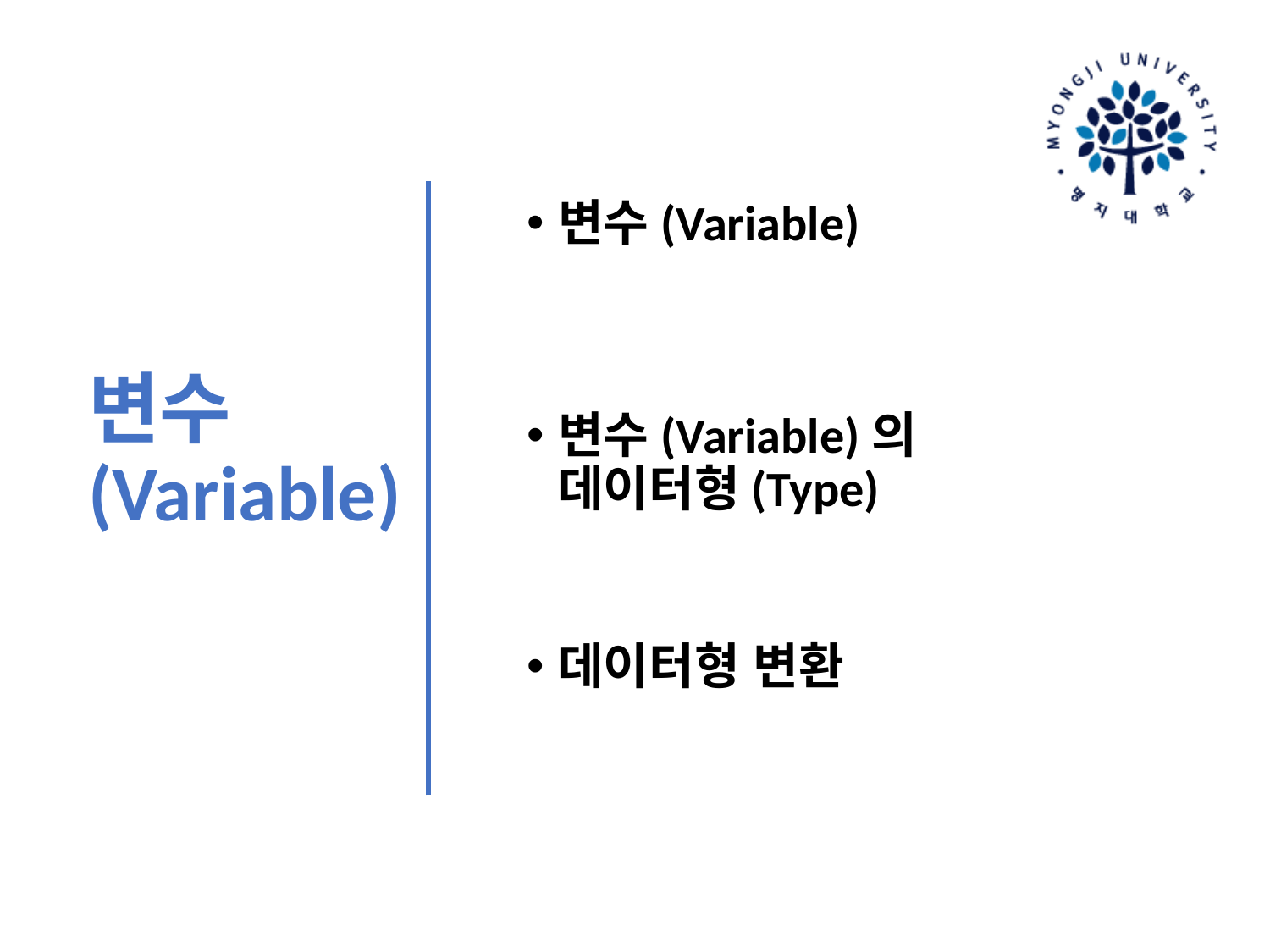

변수(Variable)

변수(Variable)의
데이터형(Type)
데이터형 변환
# 변수 (Variable)